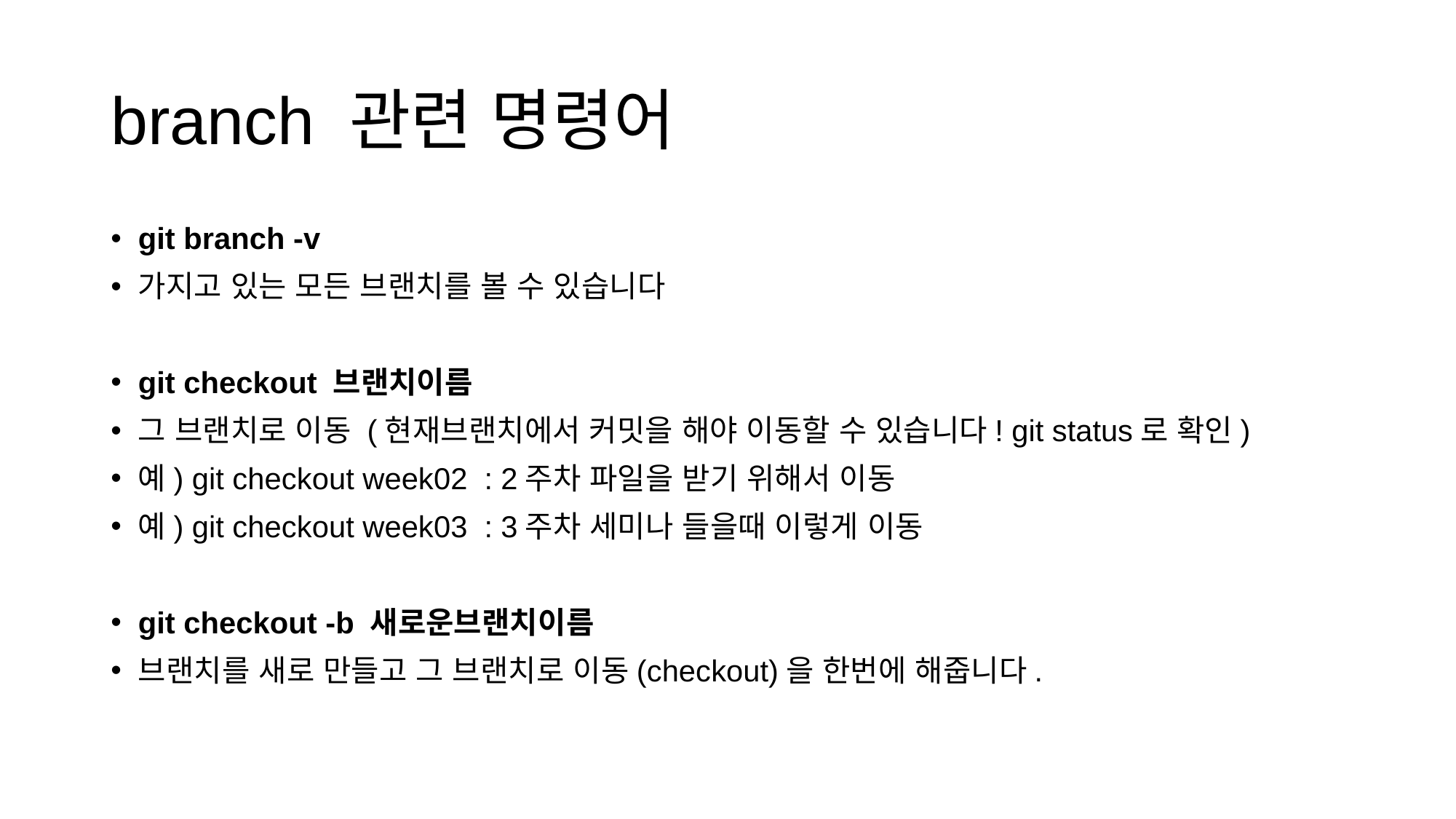

# branch 관련 명령어
git branch -v
가지고 있는 모든 브랜치를 볼 수 있습니다

git checkout 브랜치이름
그 브랜치로 이동 (현재브랜치에서 커밋을 해야 이동할 수 있습니다! git status로 확인)
예) git checkout week02  : 2주차 파일을 받기 위해서 이동
예) git checkout week03  : 3주차 세미나 들을때 이렇게 이동

git checkout -b 새로운브랜치이름
브랜치를 새로 만들고 그 브랜치로 이동(checkout)을 한번에 해줍니다.